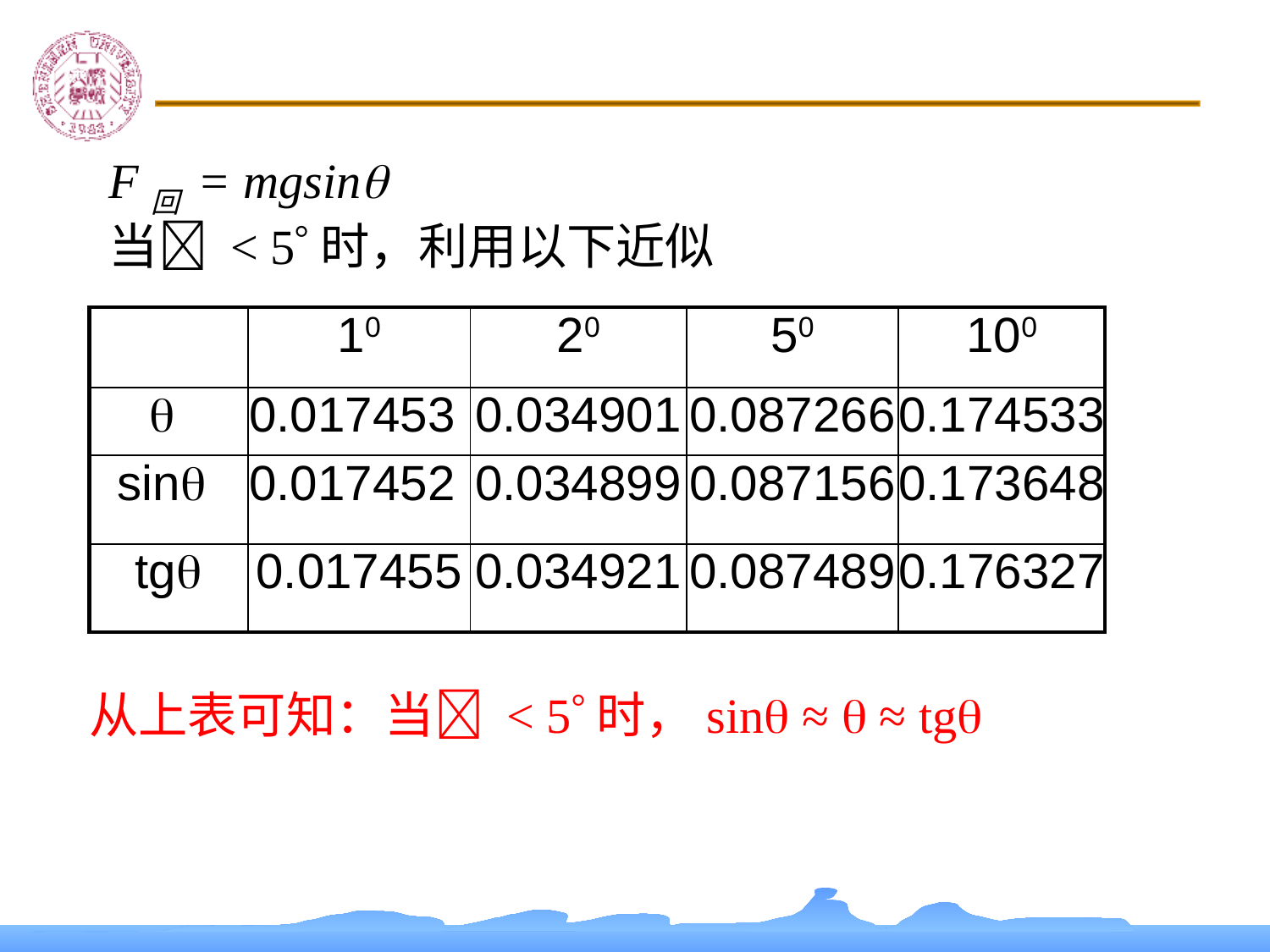

F回 = mgsinθ
当θ < 5°时，利用以下近似
|  | 10 | 20 | 50 | 100 |
| --- | --- | --- | --- | --- |
| θ | 0.017453 | 0.034901 | 0.087266 | 0.174533 |
| sinθ | 0.017452 | 0.034899 | 0.087156 | 0.173648 |
| tgθ | 0.017455 | 0.034921 | 0.087489 | 0.176327 |
从上表可知：当θ < 5°时，sinθ ≈ θ ≈ tgθ